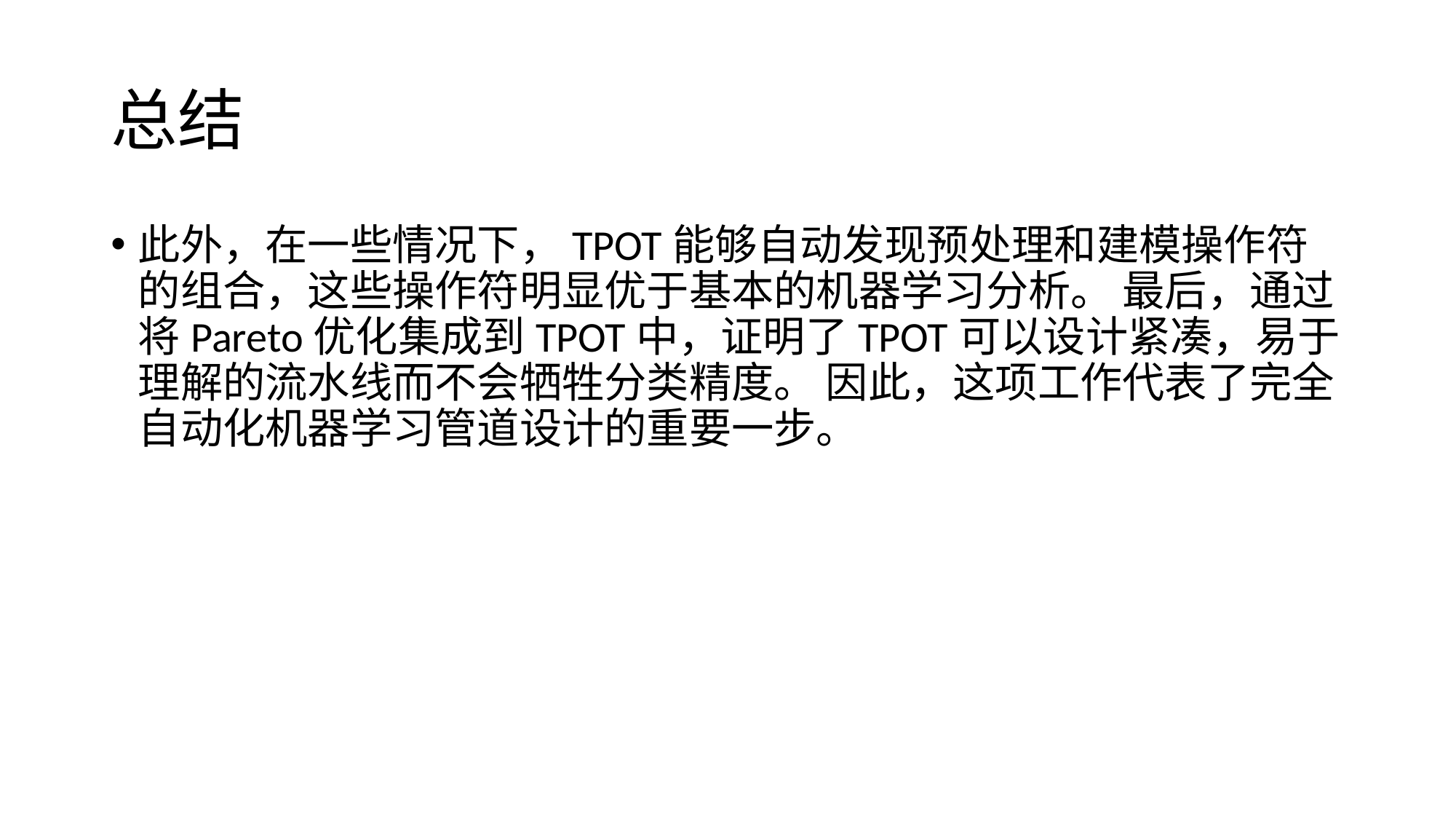

# 总结
此外，在一些情况下，TPOT能够自动发现预处理和建模操作符的组合，这些操作符明显优于基本的机器学习分析。 最后，通过将Pareto优化集成到TPOT中，证明了TPOT可以设计紧凑，易于理解的流水线而不会牺牲分类精度。 因此，这项工作代表了完全自动化机器学习管道设计的重要一步。